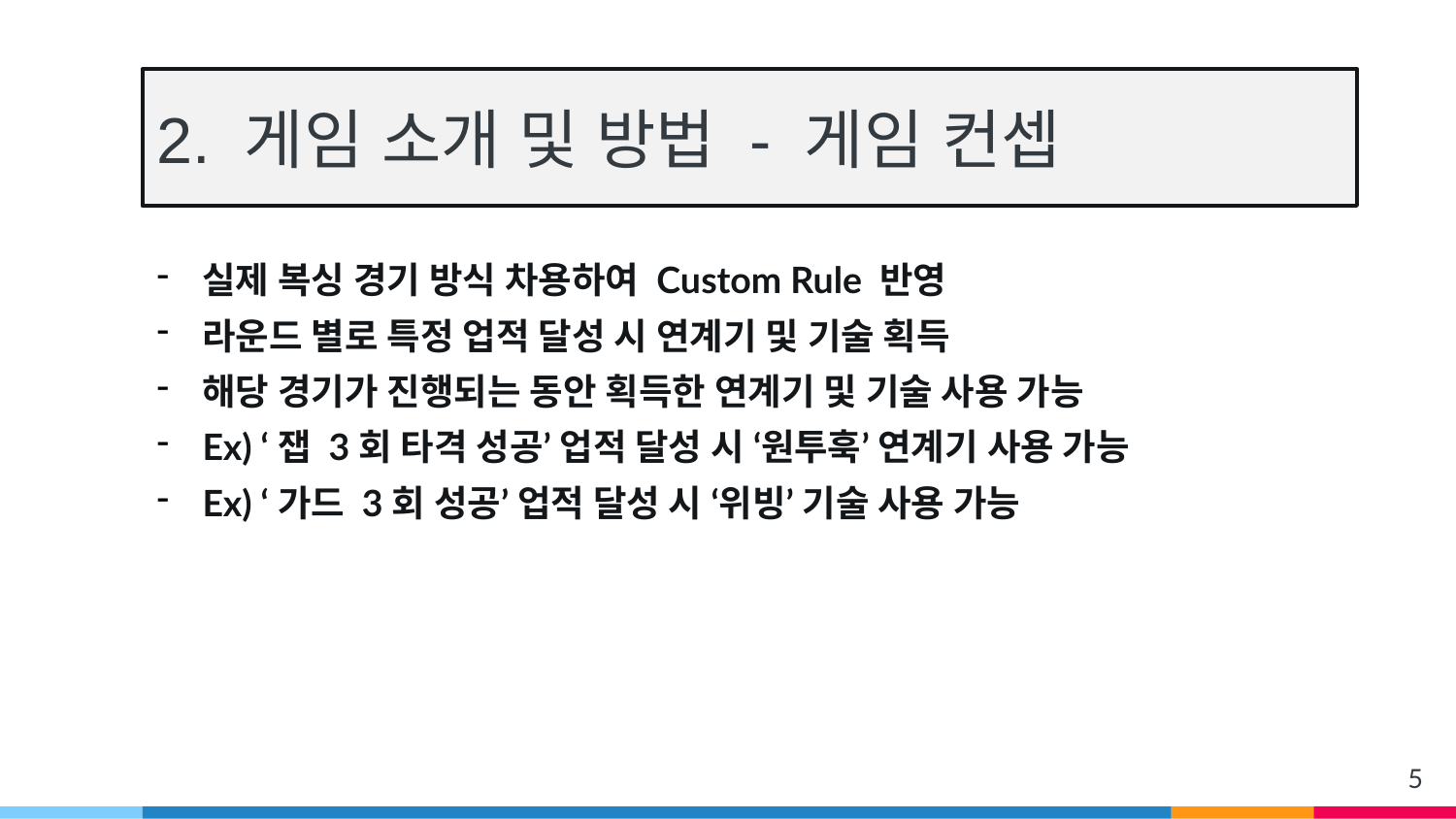

# 2. 게임 소개 및 방법 - 게임 컨셉
실제 복싱 경기 방식 차용하여 Custom Rule 반영
라운드 별로 특정 업적 달성 시 연계기 및 기술 획득
해당 경기가 진행되는 동안 획득한 연계기 및 기술 사용 가능
Ex) ‘잽 3회 타격 성공’ 업적 달성 시 ‘원투훅’ 연계기 사용 가능
Ex) ‘가드 3회 성공’ 업적 달성 시 ‘위빙’ 기술 사용 가능
5